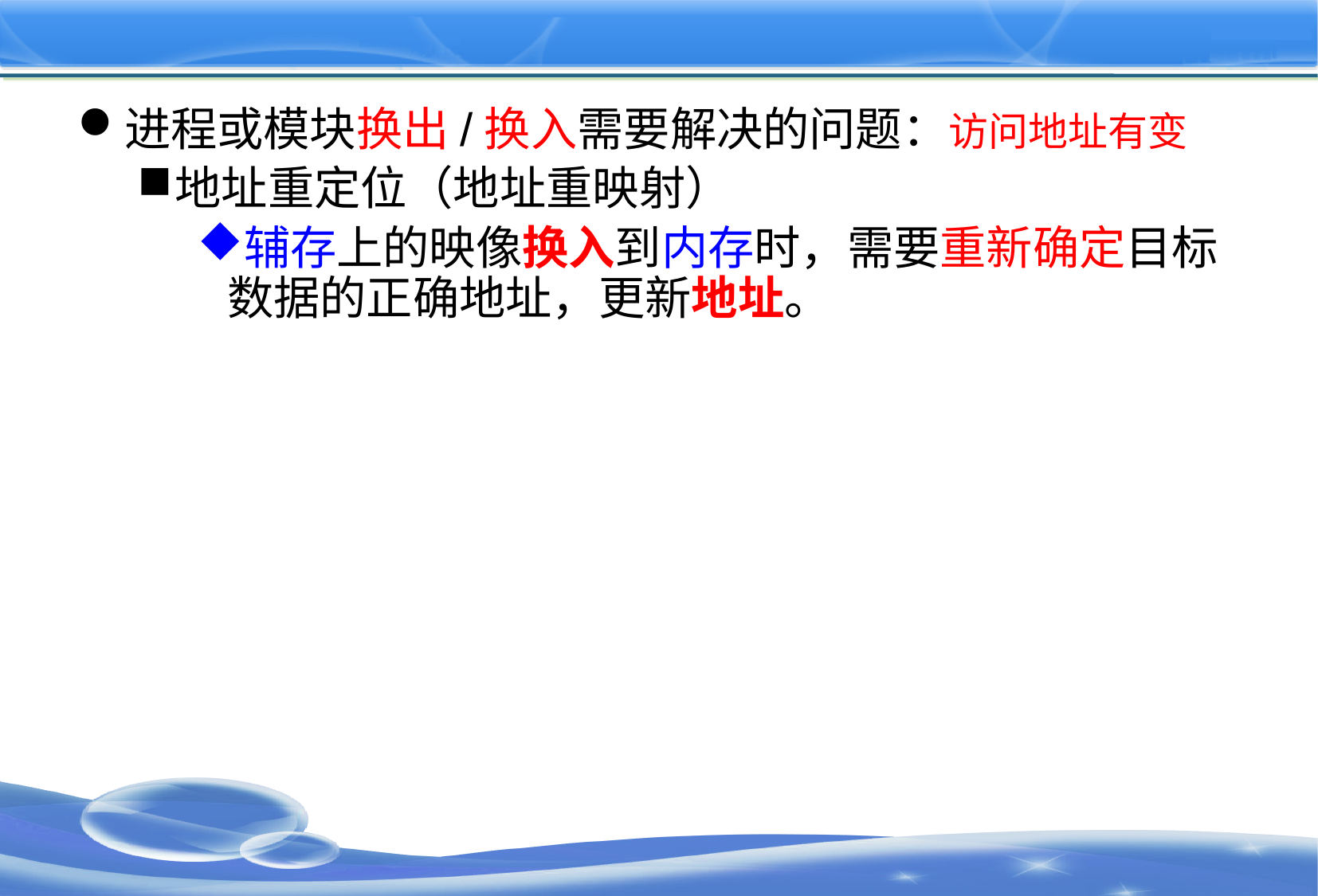

#
进程或模块换出/换入需要解决的问题：访问地址有变
地址重定位（地址重映射）
辅存上的映像换入到内存时，需要重新确定目标数据的正确地址，更新地址。